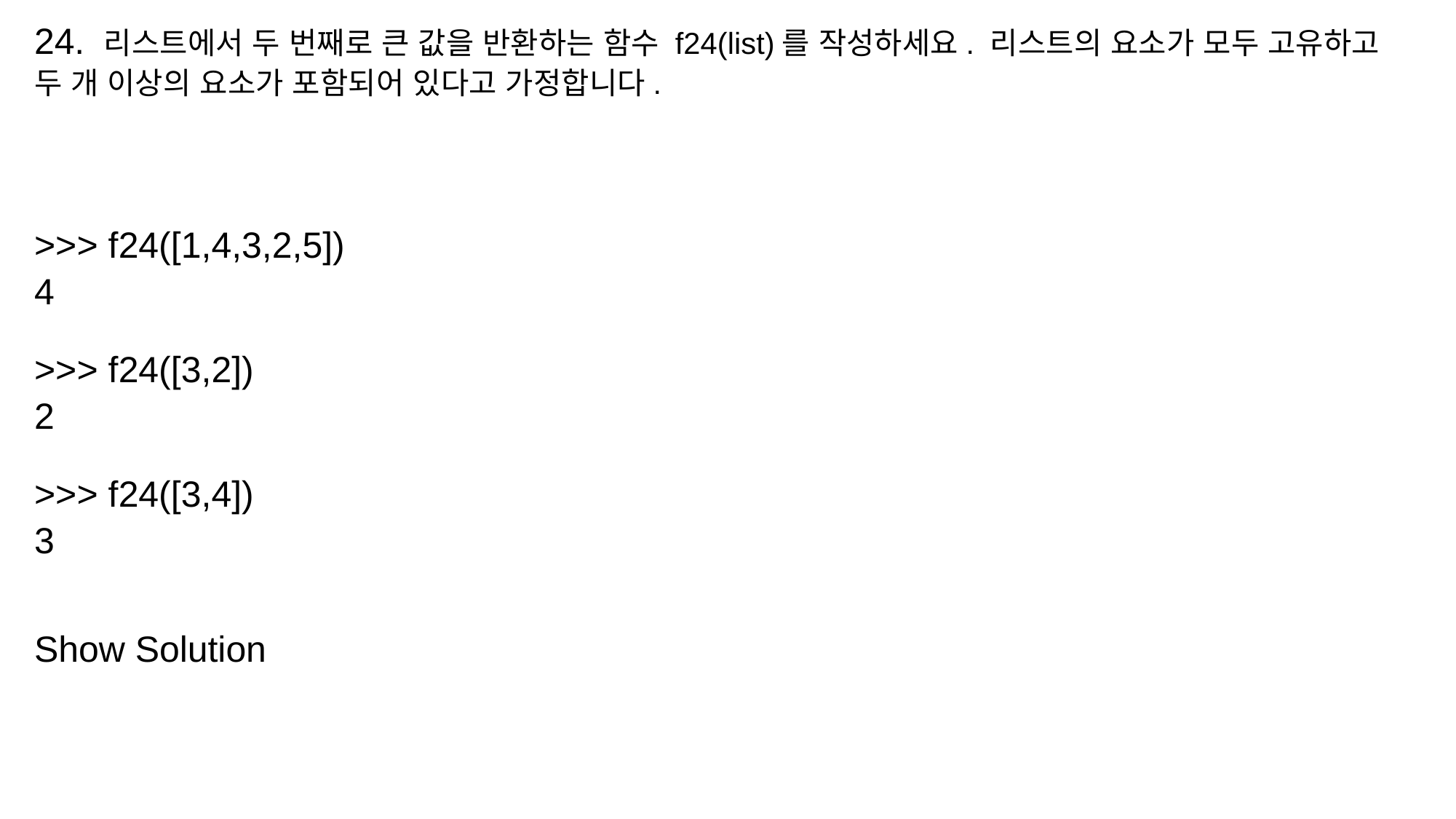

24. 리스트에서 두 번째로 큰 값을 반환하는 함수 f24(list)를 작성하세요. 리스트의 요소가 모두 고유하고 두 개 이상의 요소가 포함되어 있다고 가정합니다.

>>> f24([1,4,3,2,5])
4

>>> f24([3,2])
2

>>> f24([3,4])
3

Show Solution